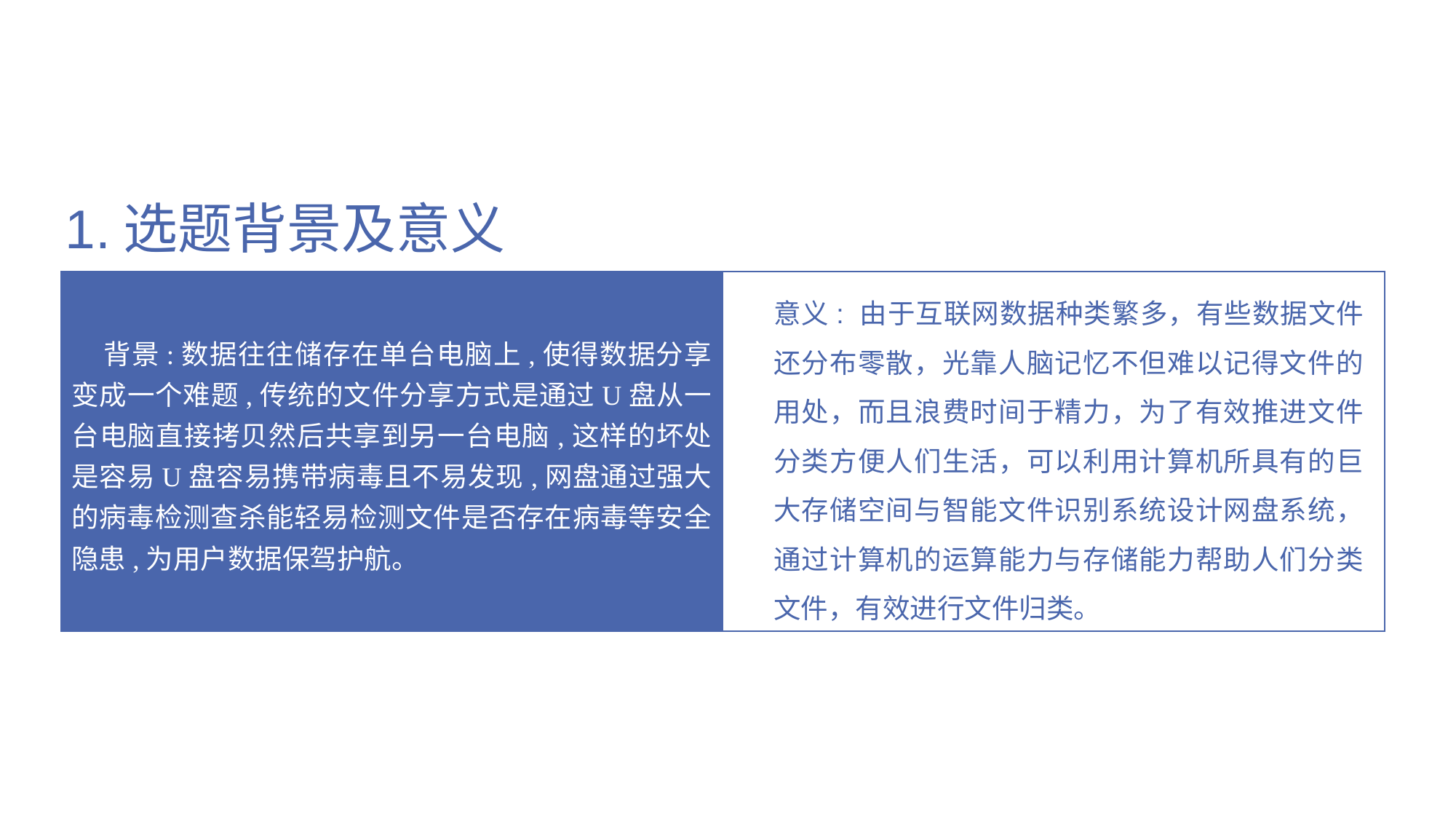

1.选题背景及意义
背景:数据往往储存在单台电脑上,使得数据分享变成一个难题,传统的文件分享方式是通过U盘从一台电脑直接拷贝然后共享到另一台电脑,这样的坏处是容易U盘容易携带病毒且不易发现,网盘通过强大的病毒检测查杀能轻易检测文件是否存在病毒等安全隐患,为用户数据保驾护航。

意义: 由于互联网数据种类繁多，有些数据文件还分布零散，光靠人脑记忆不但难以记得文件的用处，而且浪费时间于精力，为了有效推进文件分类方便人们生活，可以利用计算机所具有的巨大存储空间与智能文件识别系统设计网盘系统，通过计算机的运算能力与存储能力帮助人们分类文件，有效进行文件归类。